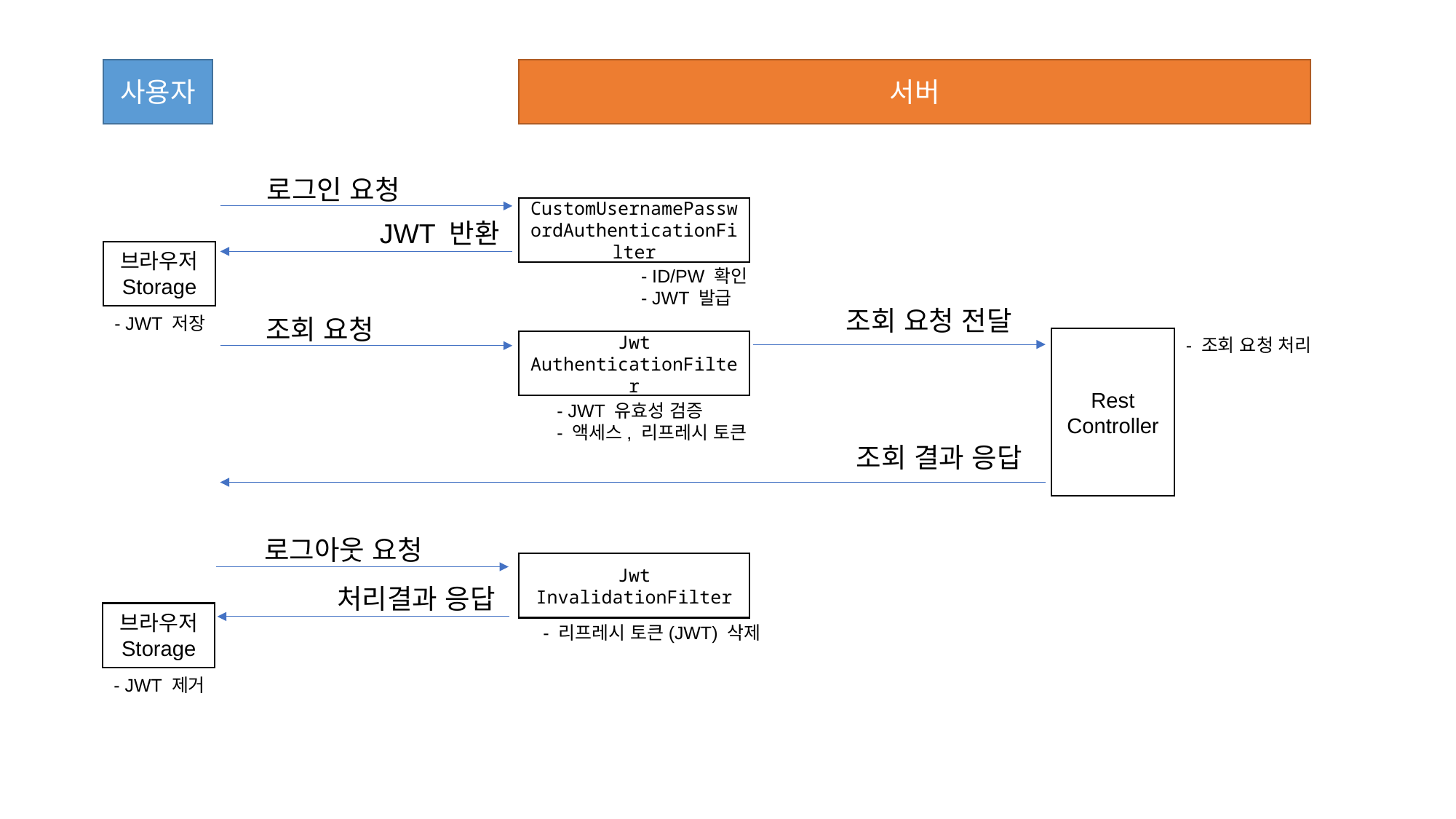

사용자
서버
로그인 요청
CustomUsernamePasswordAuthenticationFilter
JWT 반환
브라우저
Storage
- ID/PW 확인
- JWT 발급
조회 요청 전달
- JWT 저장
조회 요청
Rest
Controller
- 조회 요청 처리
Jwt
AuthenticationFilter
- JWT 유효성 검증
- 액세스, 리프레시 토큰
조회 결과 응답
로그아웃 요청
Jwt
InvalidationFilter
처리결과 응답
브라우저
Storage
- 리프레시 토큰(JWT) 삭제
- JWT 제거